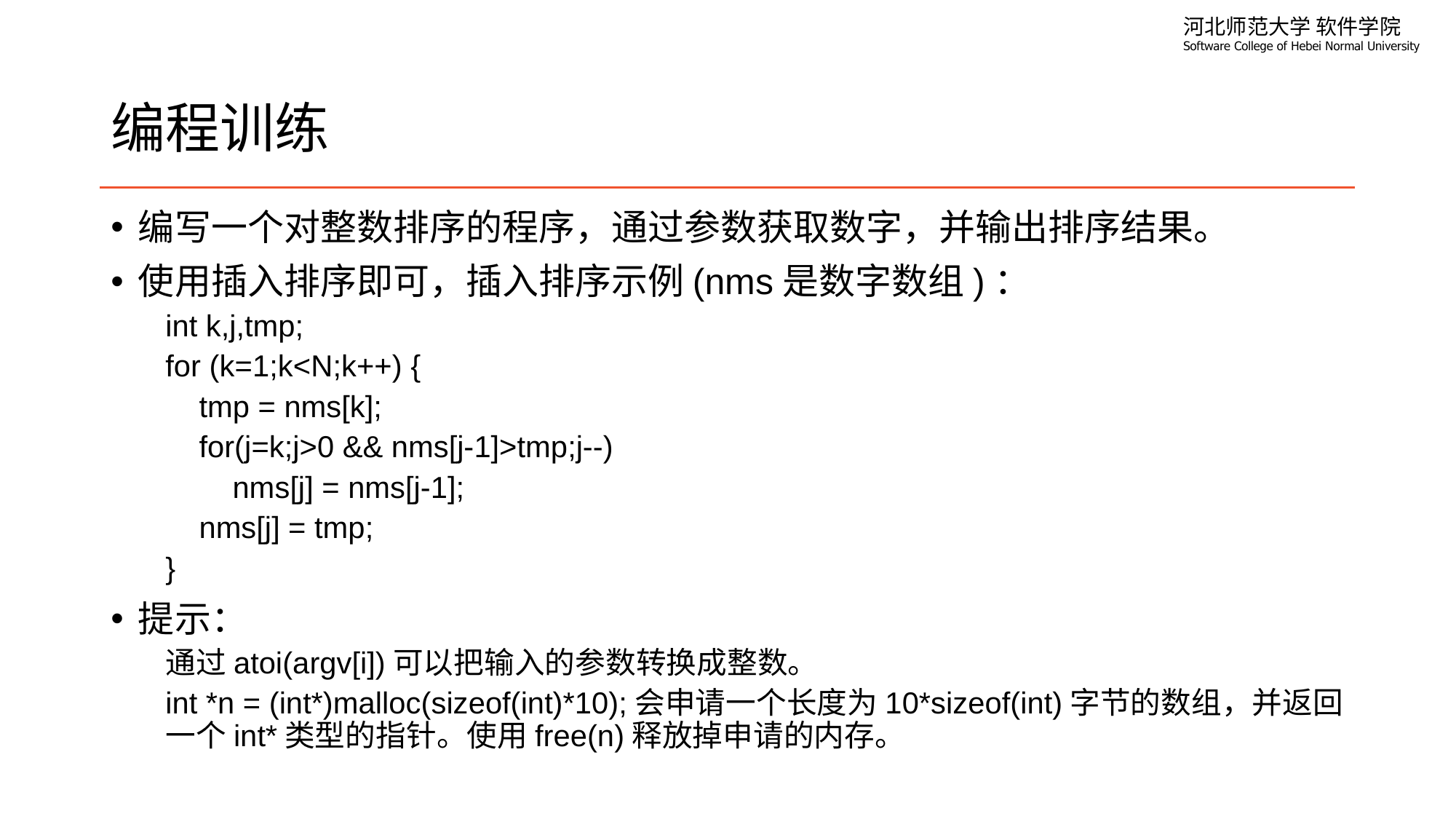

# 编程训练
编写一个对整数排序的程序，通过参数获取数字，并输出排序结果。
使用插入排序即可，插入排序示例(nms是数字数组)：
int k,j,tmp;
for (k=1;k<N;k++) {
    tmp = nms[k];
    for(j=k;j>0 && nms[j-1]>tmp;j--)
        nms[j] = nms[j-1];
    nms[j] = tmp;
}
提示：
通过atoi(argv[i])可以把输入的参数转换成整数。
int *n = (int*)malloc(sizeof(int)*10);会申请一个长度为10*sizeof(int)字节的数组，并返回一个int*类型的指针。使用free(n)释放掉申请的内存。